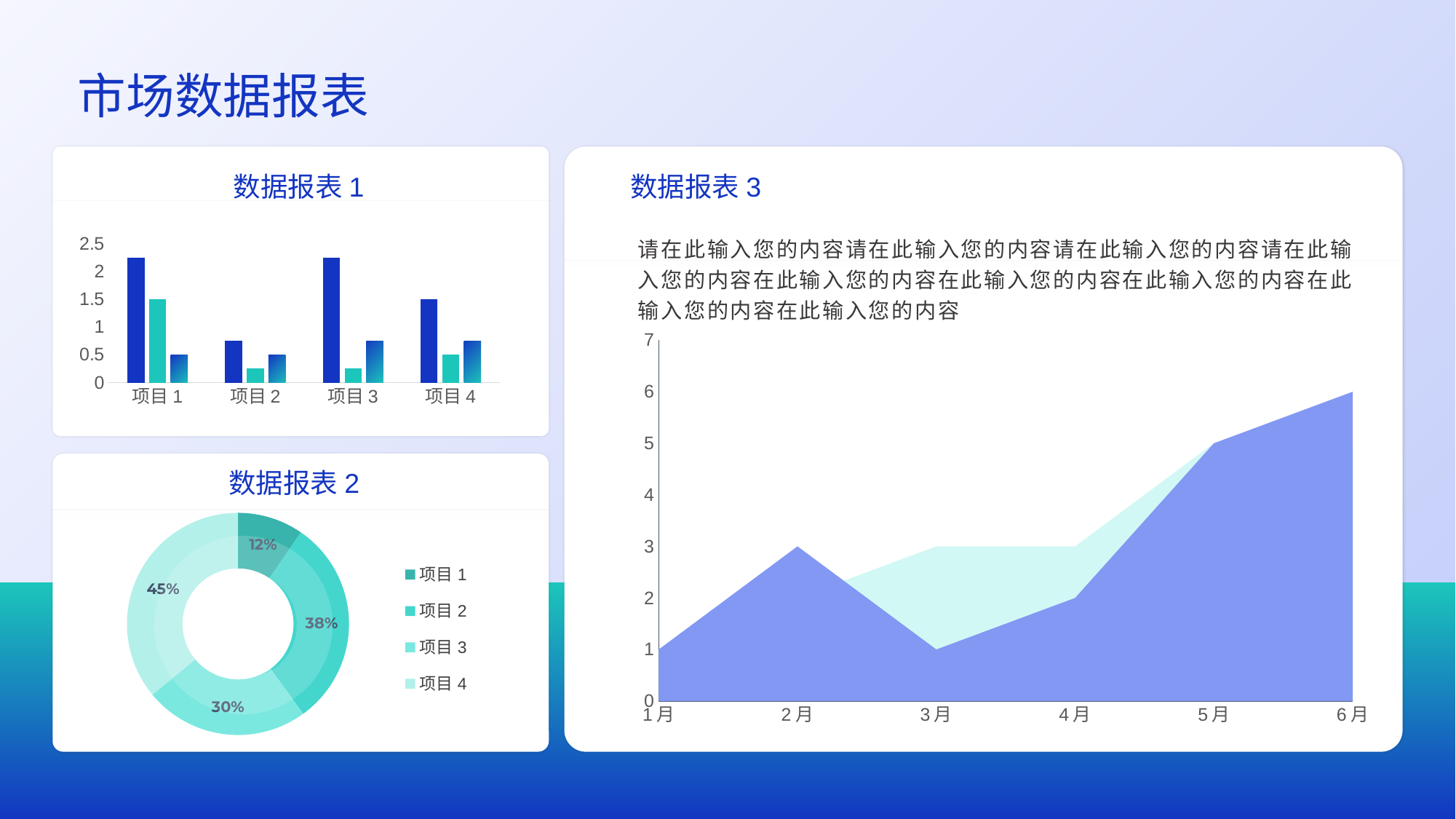

市场数据报表

数据报表1
数据报表3

### Chart

| Category | 项目1 | 项目2 | Remain |
|---|---|---|---|
| 项目1 | 2.25 | 1.5 | 0.5 |
| 项目2 | 0.75 | 0.25 | 0.5 |
| 项目3 | 2.25 | 0.25 | 0.75 |
| 项目4 | 1.5 | 0.5 | 0.75 |
请在此输入您的内容请在此输入您的内容请在此输入您的内容请在此输入您的内容在此输入您的内容在此输入您的内容在此输入您的内容在此输入您的内容在此输入您的内容

### Chart

| Category | 项目1 | 项目2 |
|---|---|---|
| 1月 | 1.0 | 1.0 |
| 2月 | 3.0 | 2.0 |
| 3月 | 1.0 | 3.0 |
| 4月 | 2.0 | 3.0 |
| 5月 | 5.0 | 5.0 |
| 6月 | 6.0 | 5.0 |
数据报表2

### Chart

| Category | Sales |
|---|---|
| 项目1 | 0.12 |
| 项目2 | 0.38 |
| 项目3 | 0.3 |
| 项目4 | 0.45 |